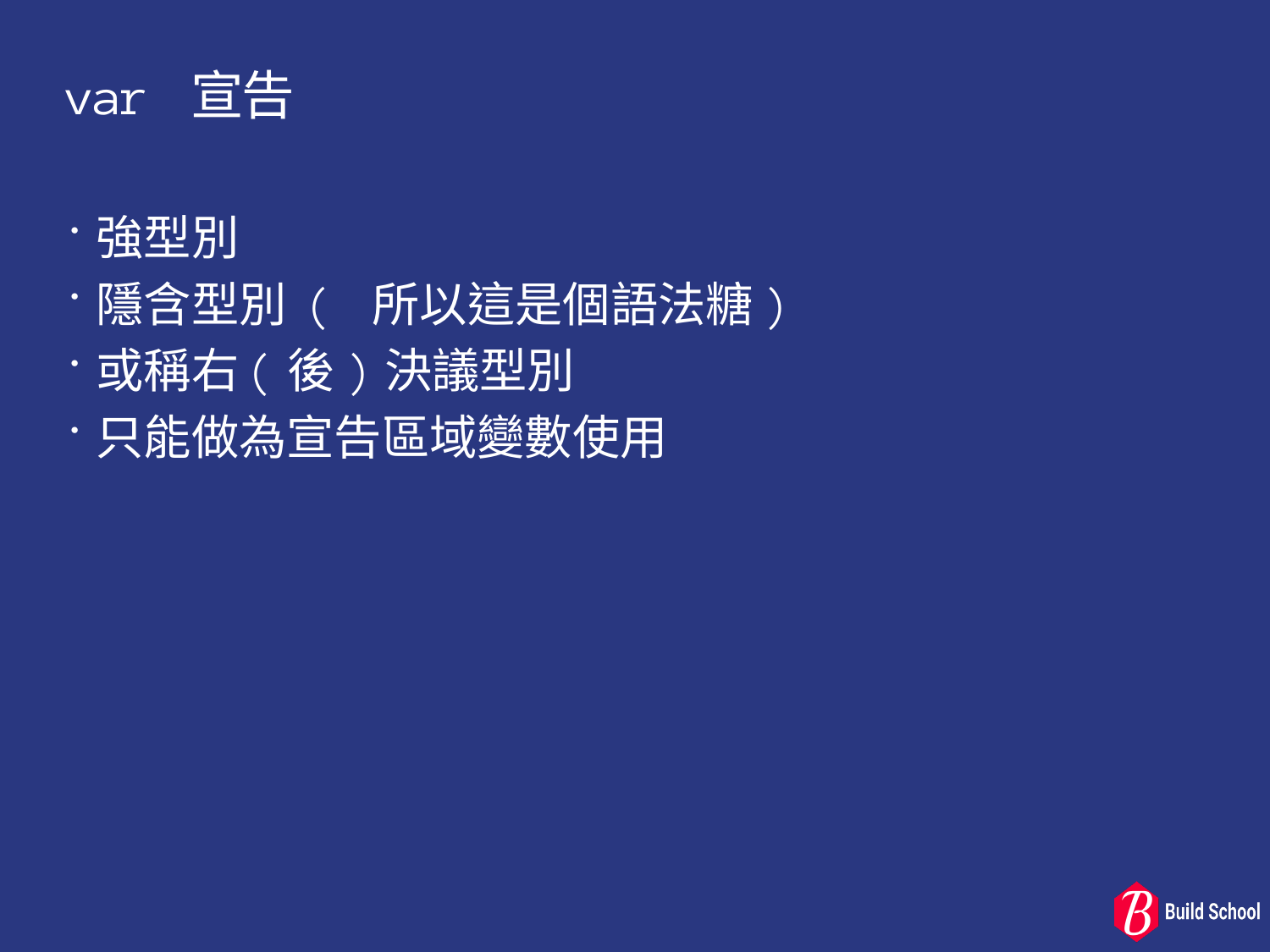

# var 宣告
強型別
隱含型別 ( 所以這是個語法糖)
或稱右(後)決議型別
只能做為宣告區域變數使用